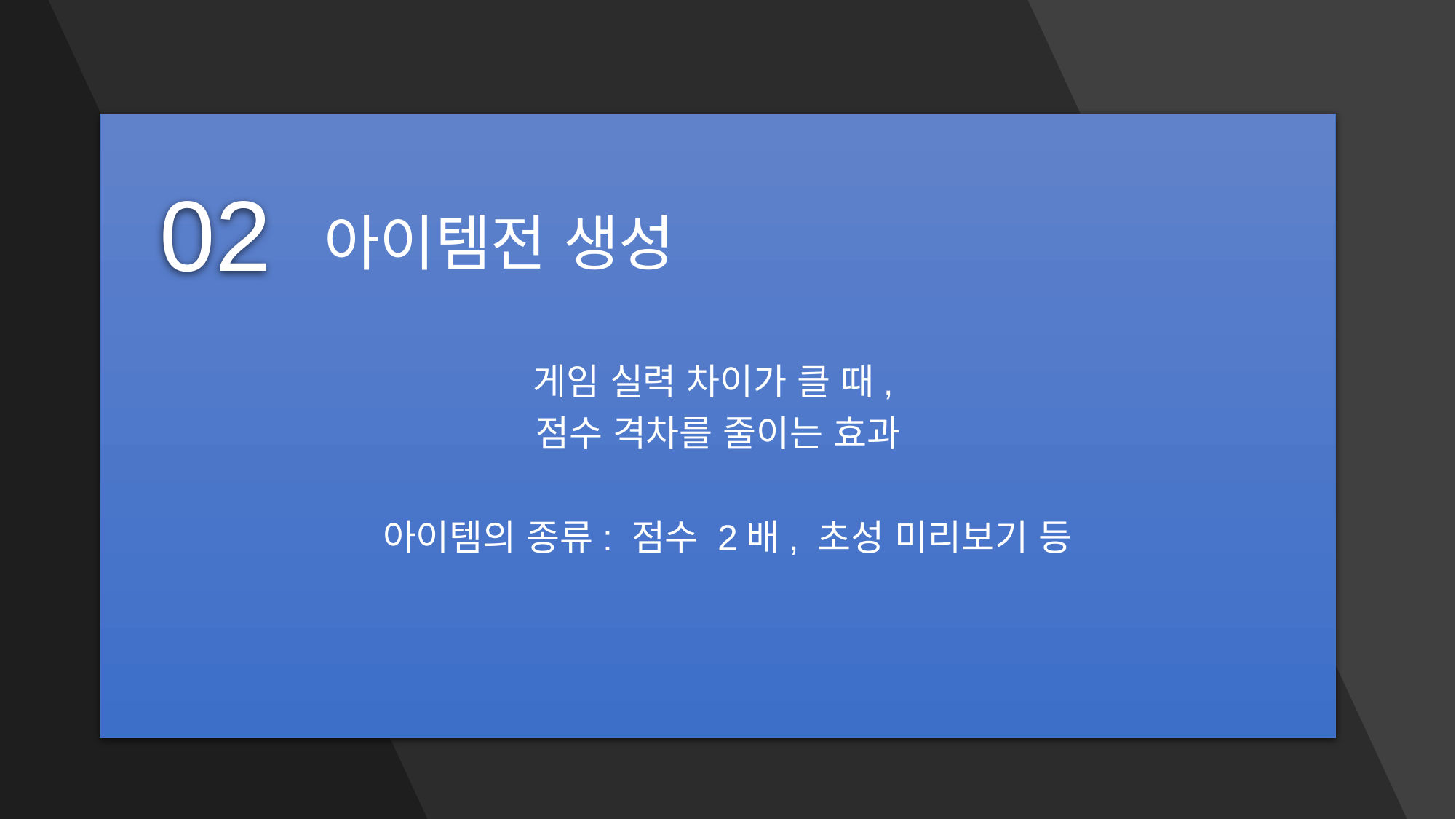

게임 실력 차이가 클 때,
점수 격차를 줄이는 효과

 아이템의 종류: 점수 2배, 초성 미리보기 등

02
  아이템전 생성